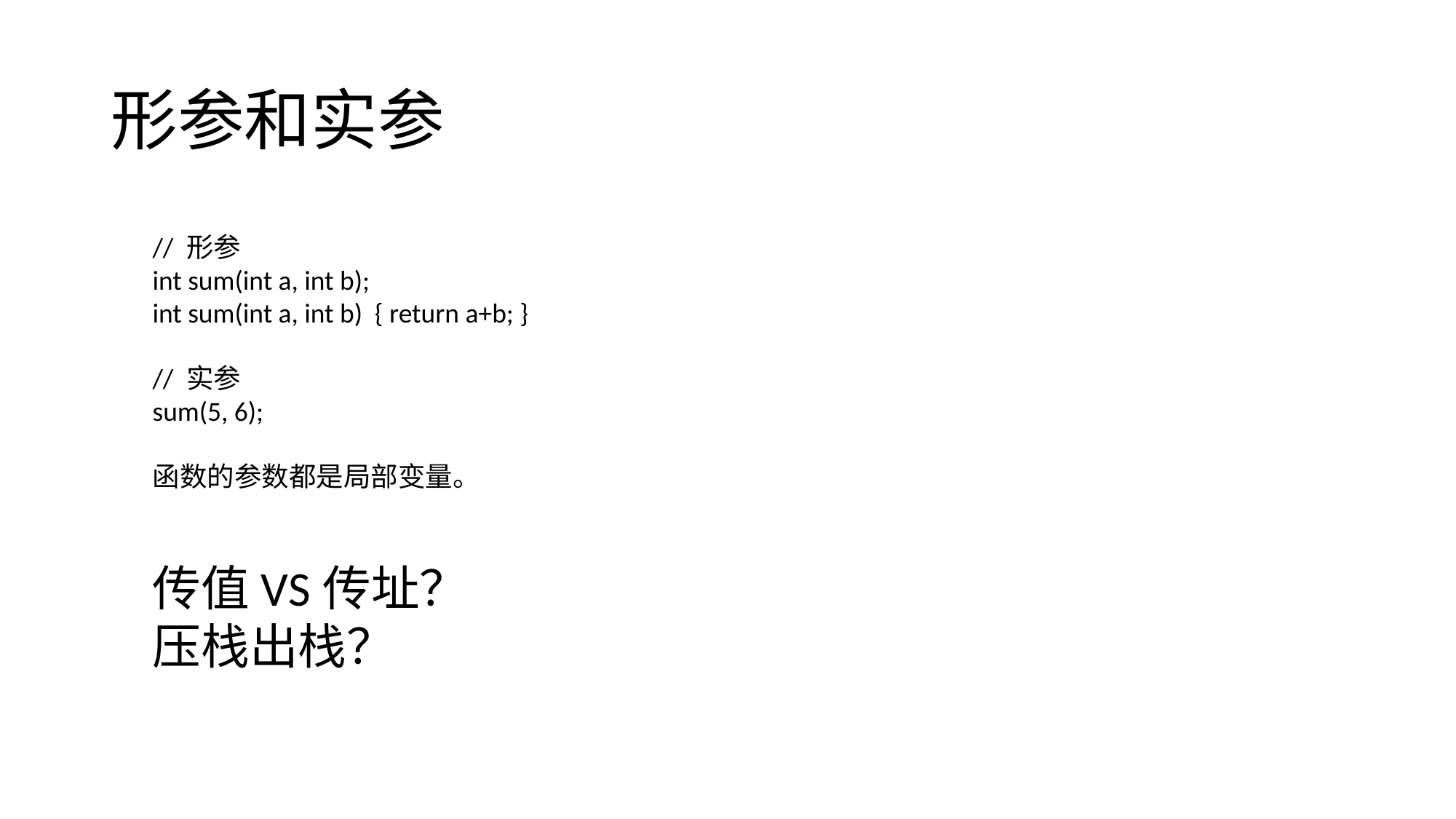

# 形参和实参
// 形参
int sum(int a, int b);
int sum(int a, int b)  { return a+b; }

// 实参
sum(5, 6);

函数的参数都是局部变量。

传值VS传址？
压栈出栈？